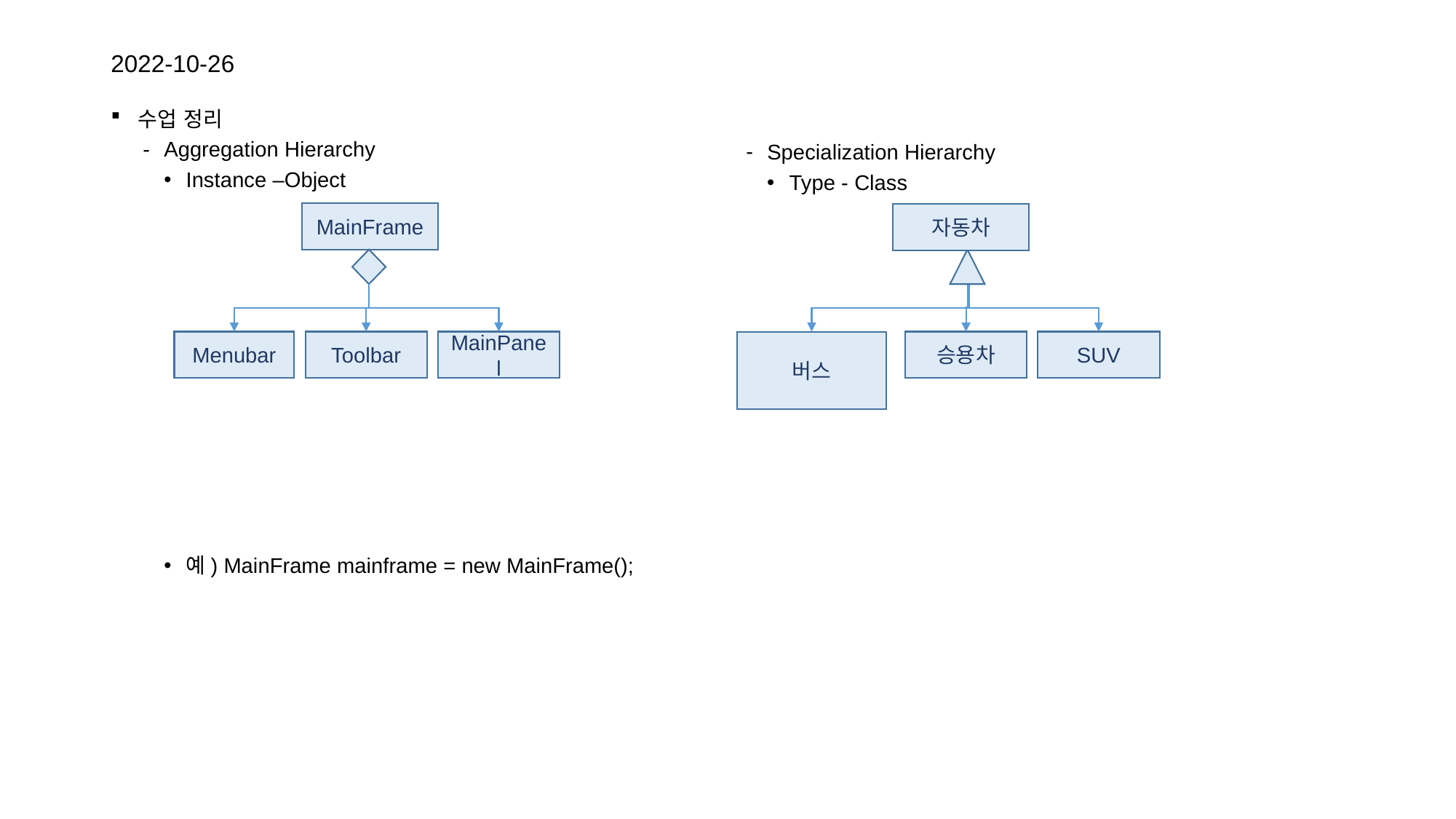

# 2022-10-26

Specialization Hierarchy
Type - Class
수업 정리
Aggregation Hierarchy
Instance –Object

예) MainFrame mainframe = new MainFrame();

MainFrame
자동차

버스
Menubar
Toolbar
MainPanel
승용차
SUV